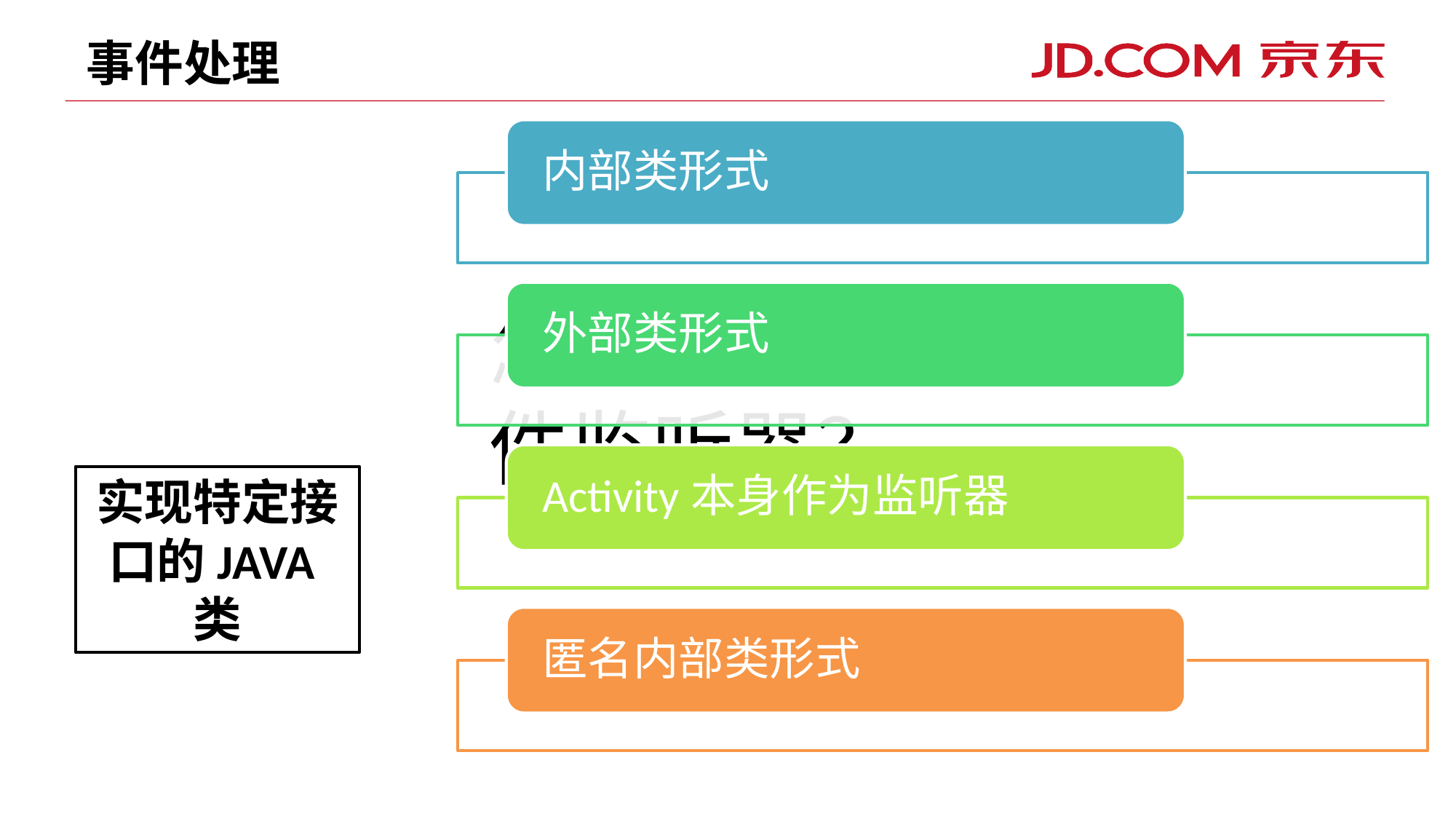

事件处理
内部类形式
外部类形式
Activity本身作为监听器
匿名内部类形式
怎样实现事件监听器？
实现特定接口的JAVA类